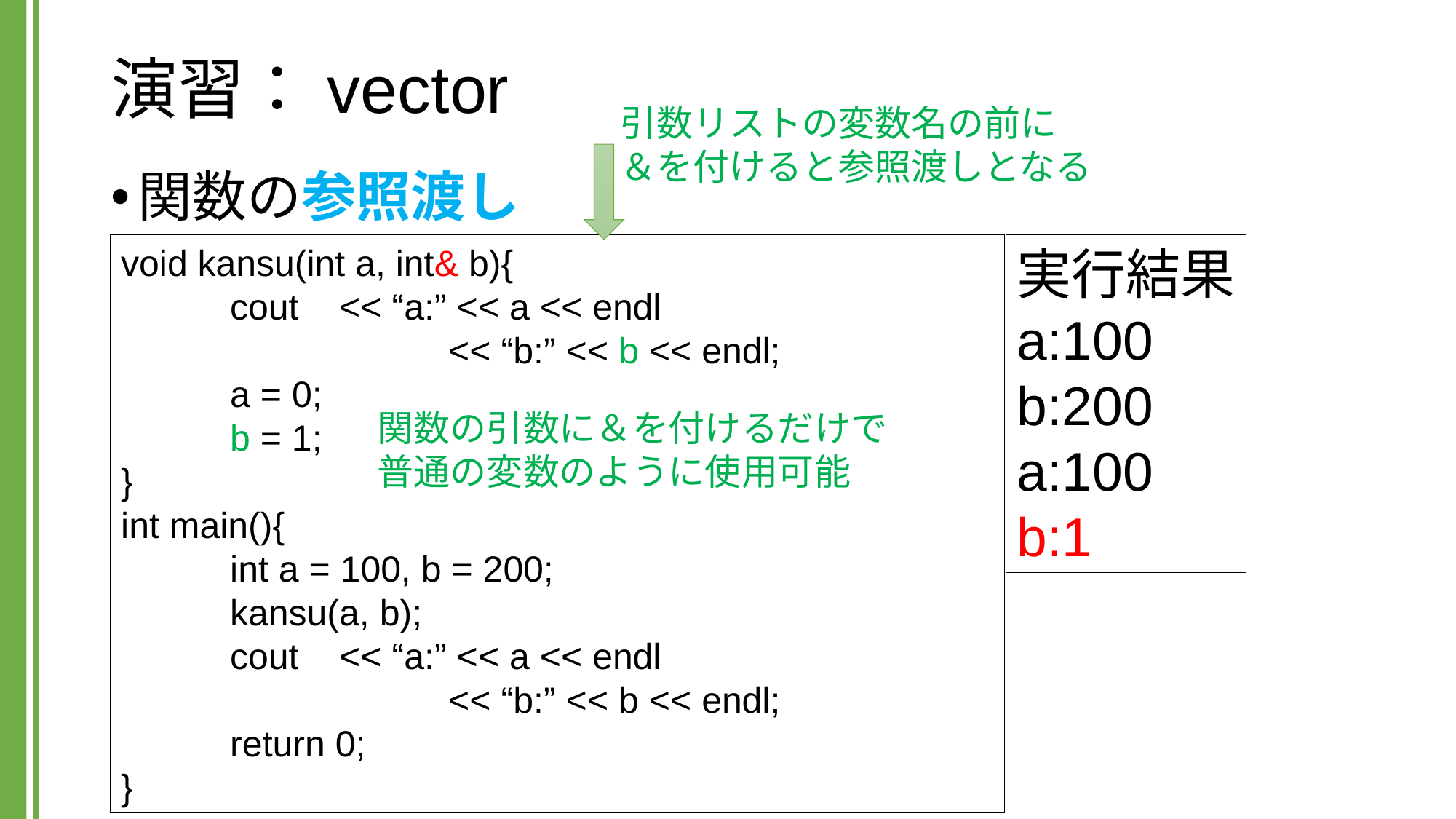

# 演習：vector
引数リストの変数名の前に
＆を付けると参照渡しとなる

関数の参照渡し
void kansu(int a, int& b){
	cout	<< “a:” << a << endl
		　	<< “b:” << b << endl;
	a = 0;
	b = 1;
}
int main(){
	int a = 100, b = 200;
	kansu(a, b);
	cout	<< “a:” << a << endl
			<< “b:” << b << endl;
	return 0;
}
実行結果
a:100
b:200
a:100
b:1
関数の引数に＆を付けるだけで
普通の変数のように使用可能